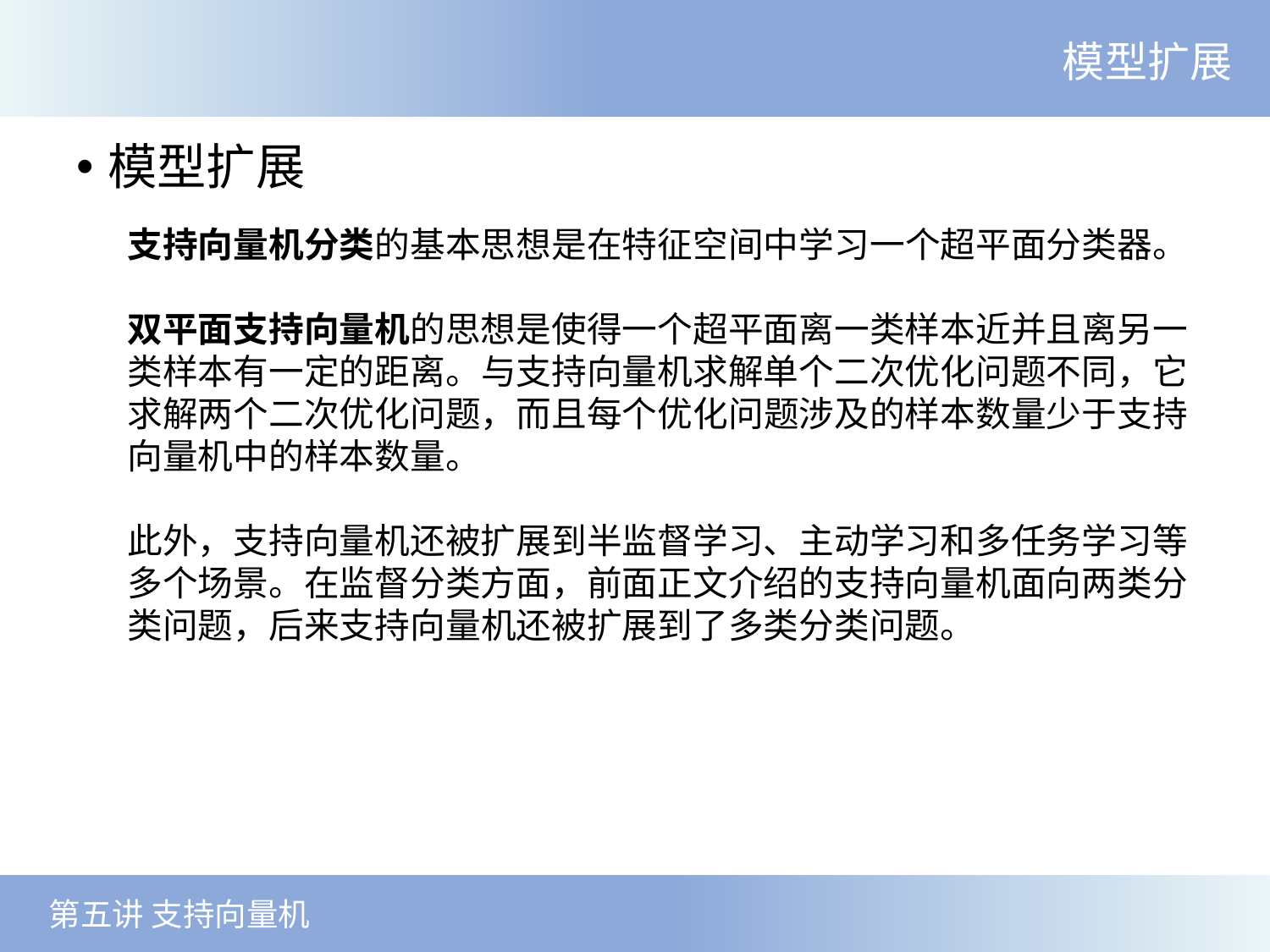

模型扩展
模型扩展
支持向量机分类的基本思想是在特征空间中学习一个超平面分类器。

双平面支持向量机的思想是使得一个超平面离一类样本近并且离另一类样本有一定的距离。与支持向量机求解单个二次优化问题不同，它求解两个二次优化问题，而且每个优化问题涉及的样本数量少于支持向量机中的样本数量。

此外，支持向量机还被扩展到半监督学习、主动学习和多任务学习等多个场景。在监督分类方面，前面正文介绍的支持向量机面向两类分类问题，后来支持向量机还被扩展到了多类分类问题。
    第五讲 支持向量机